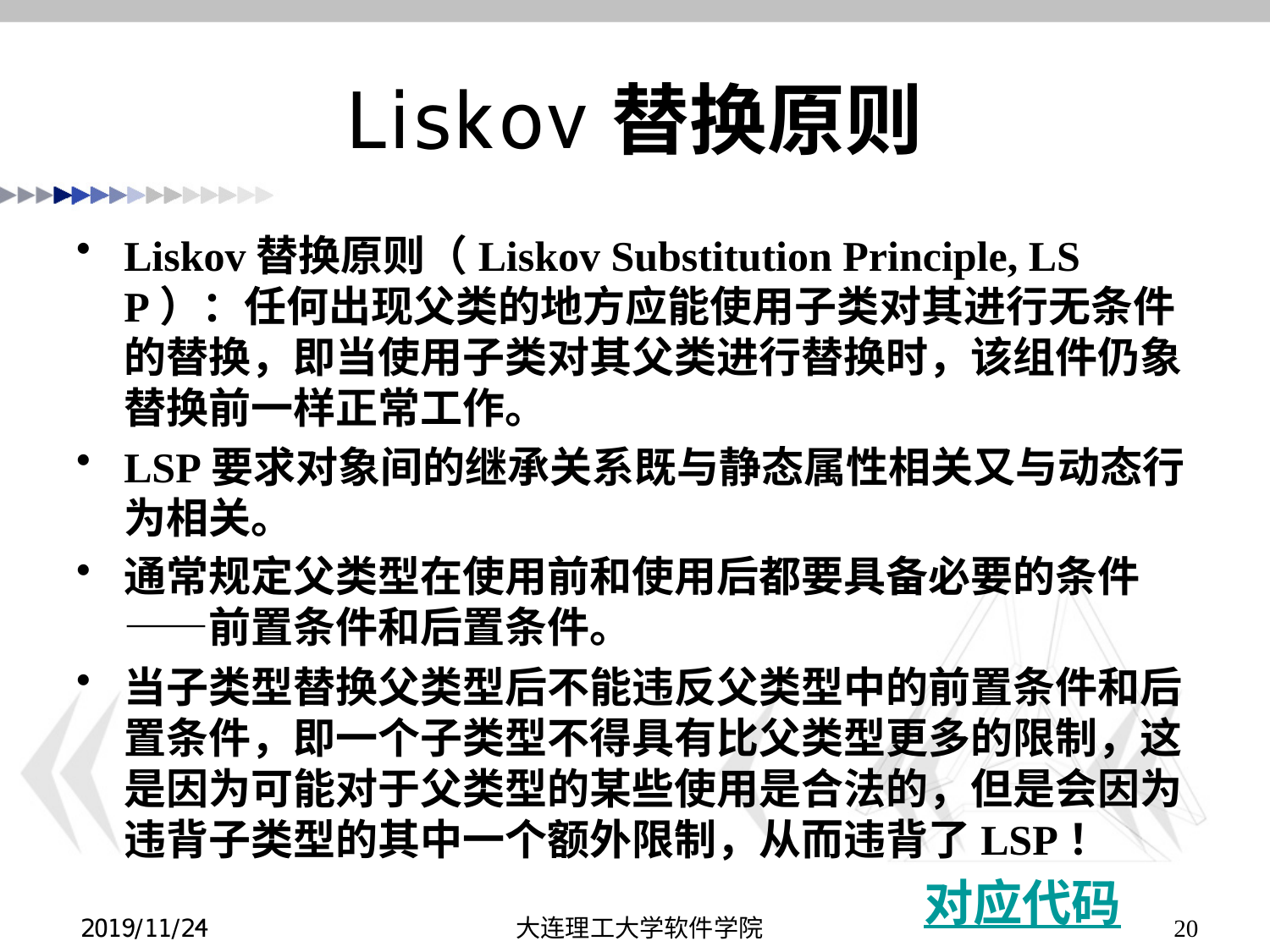

# Liskov替换原则
Liskov替换原则（Liskov Substitution Principle, LSP）：任何出现父类的地方应能使用子类对其进行无条件的替换，即当使用子类对其父类进行替换时，该组件仍象替换前一样正常工作。
LSP要求对象间的继承关系既与静态属性相关又与动态行为相关。
通常规定父类型在使用前和使用后都要具备必要的条件——前置条件和后置条件。
当子类型替换父类型后不能违反父类型中的前置条件和后置条件，即一个子类型不得具有比父类型更多的限制，这是因为可能对于父类型的某些使用是合法的，但是会因为违背子类型的其中一个额外限制，从而违背了LSP！
对应代码
2019/11/24
大连理工大学软件学院
20